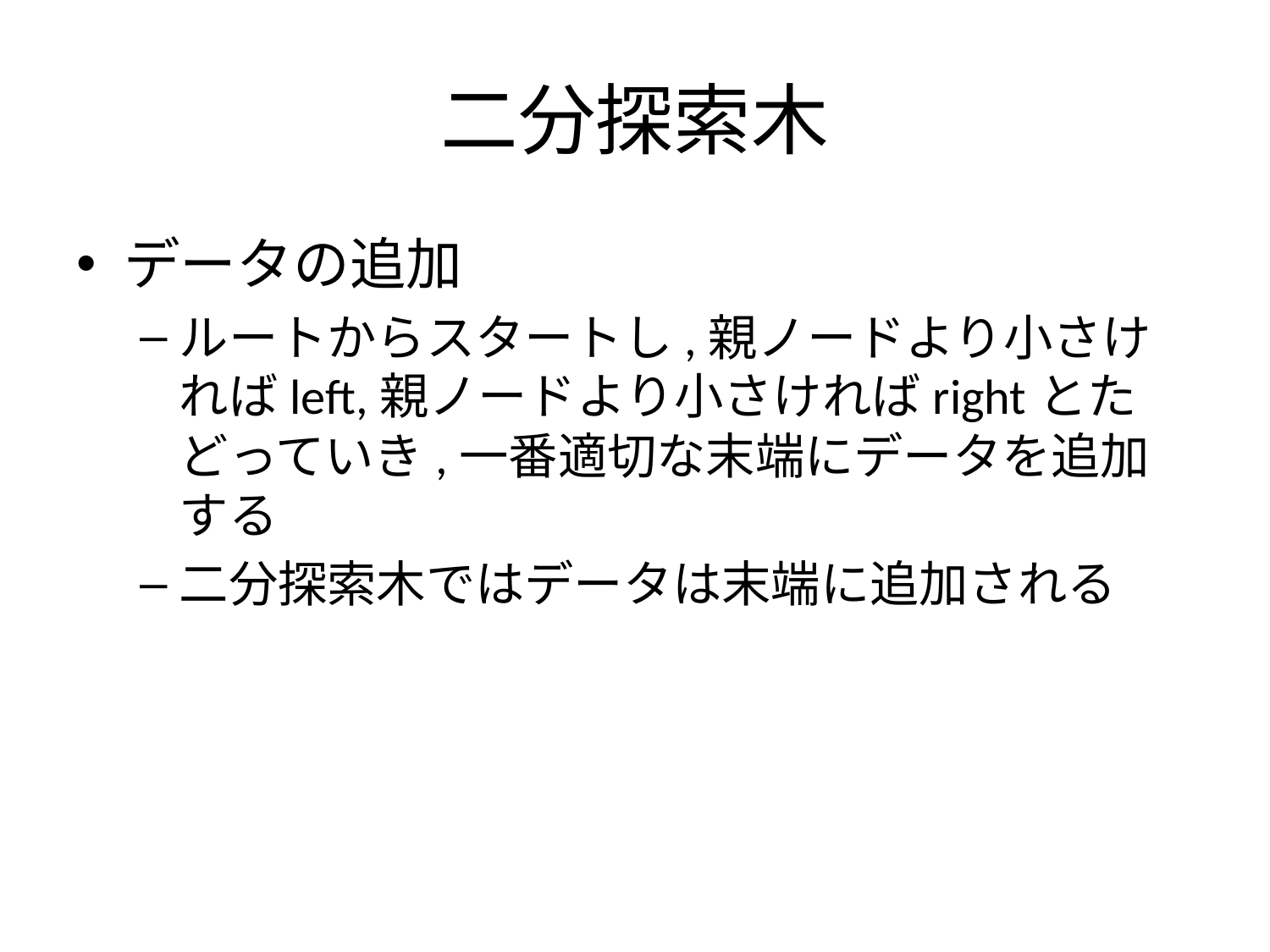

# 二分探索木
データの追加
ルートからスタートし,親ノードより小さければleft,親ノードより小さければrightとたどっていき,一番適切な末端にデータを追加する
二分探索木ではデータは末端に追加される